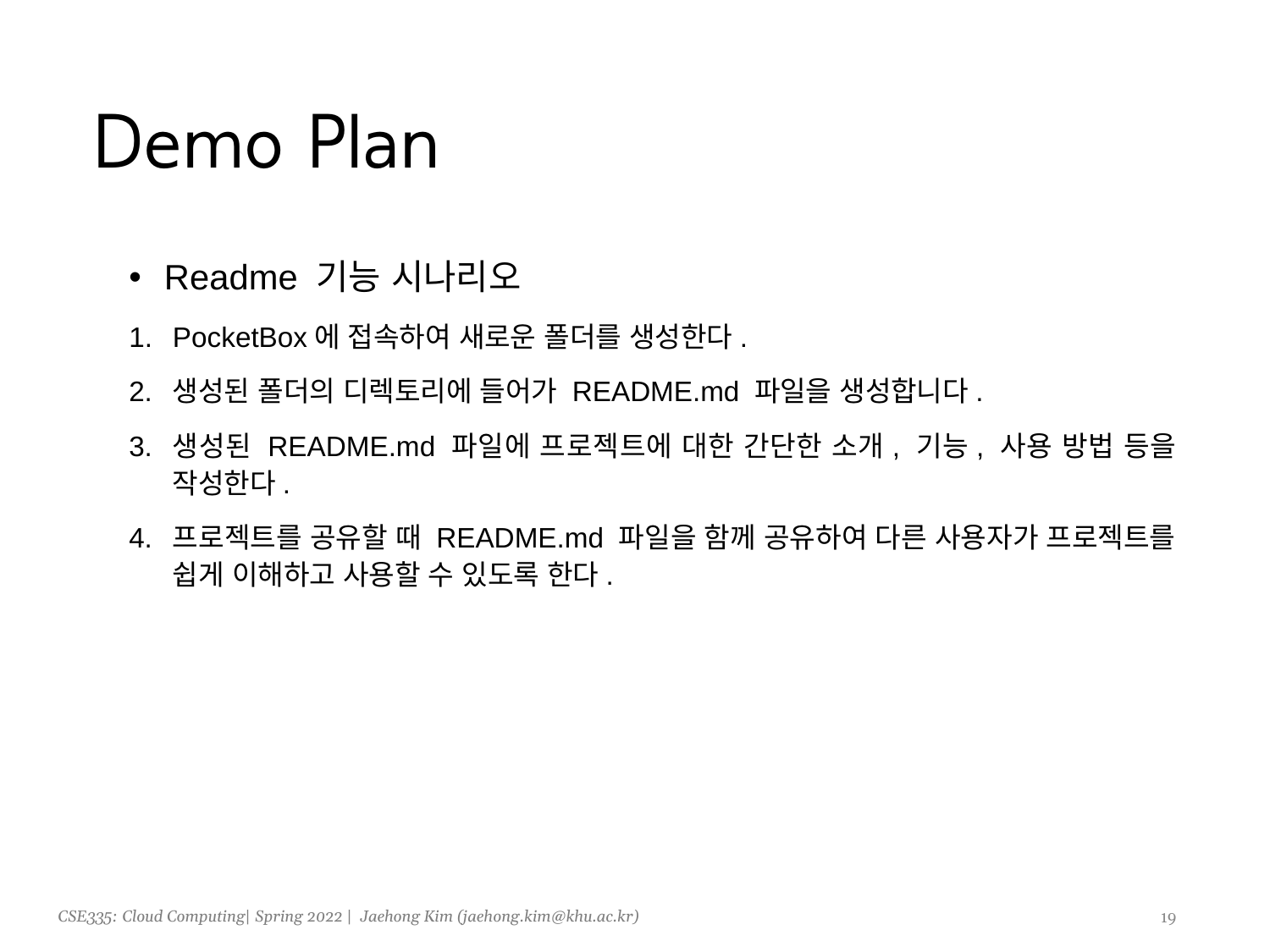

# Demo Plan
Readme 기능 시나리오
PocketBox에 접속하여 새로운 폴더를 생성한다.
생성된 폴더의 디렉토리에 들어가 README.md 파일을 생성합니다.
생성된 README.md 파일에 프로젝트에 대한 간단한 소개, 기능, 사용 방법 등을 작성한다.
프로젝트를 공유할 때 README.md 파일을 함께 공유하여 다른 사용자가 프로젝트를 쉽게 이해하고 사용할 수 있도록 한다.
19